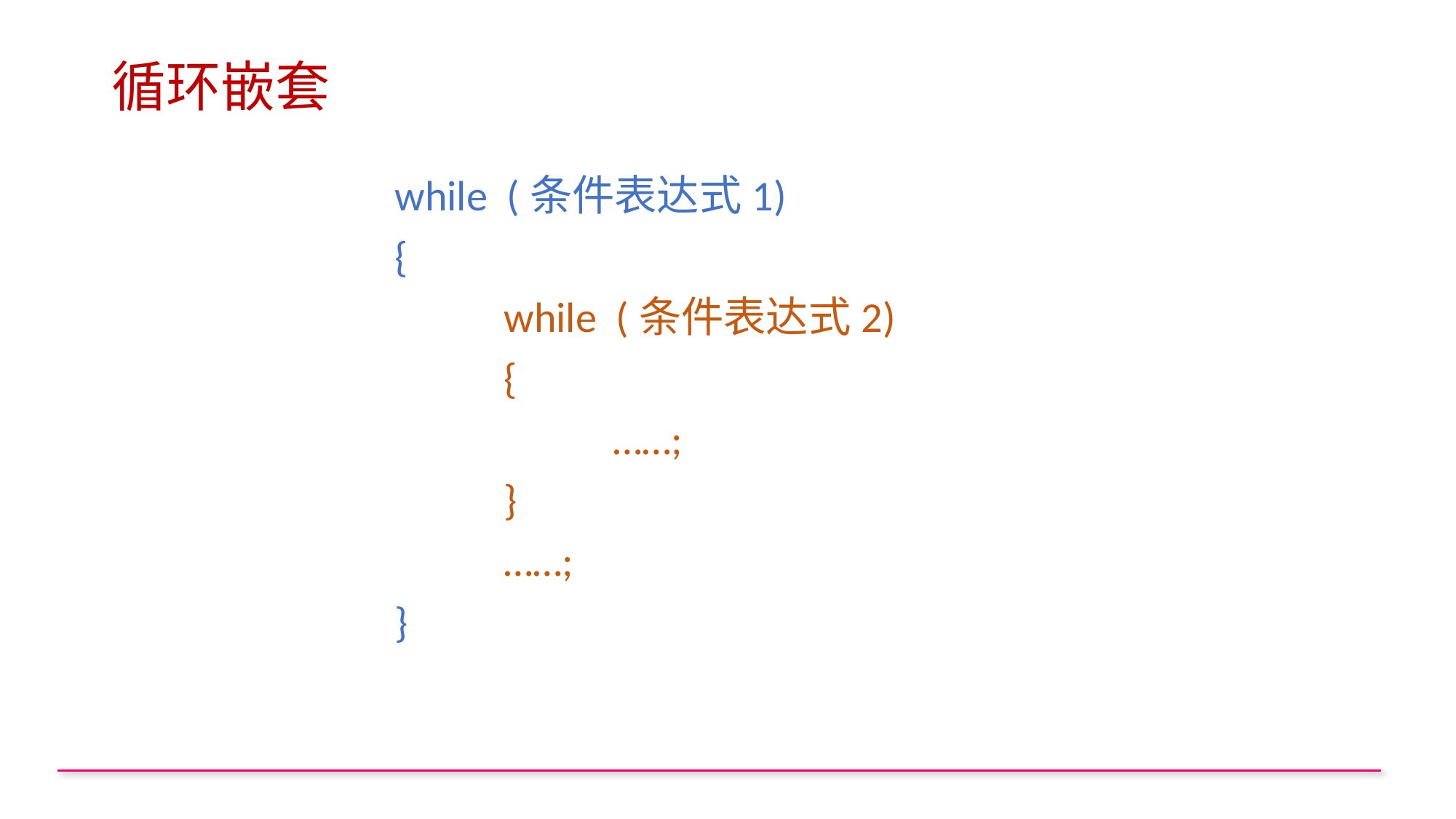

# 循环嵌套
while  (条件表达式1)
{
	while  (条件表达式2)
	{
		……;
	}
	……;
}